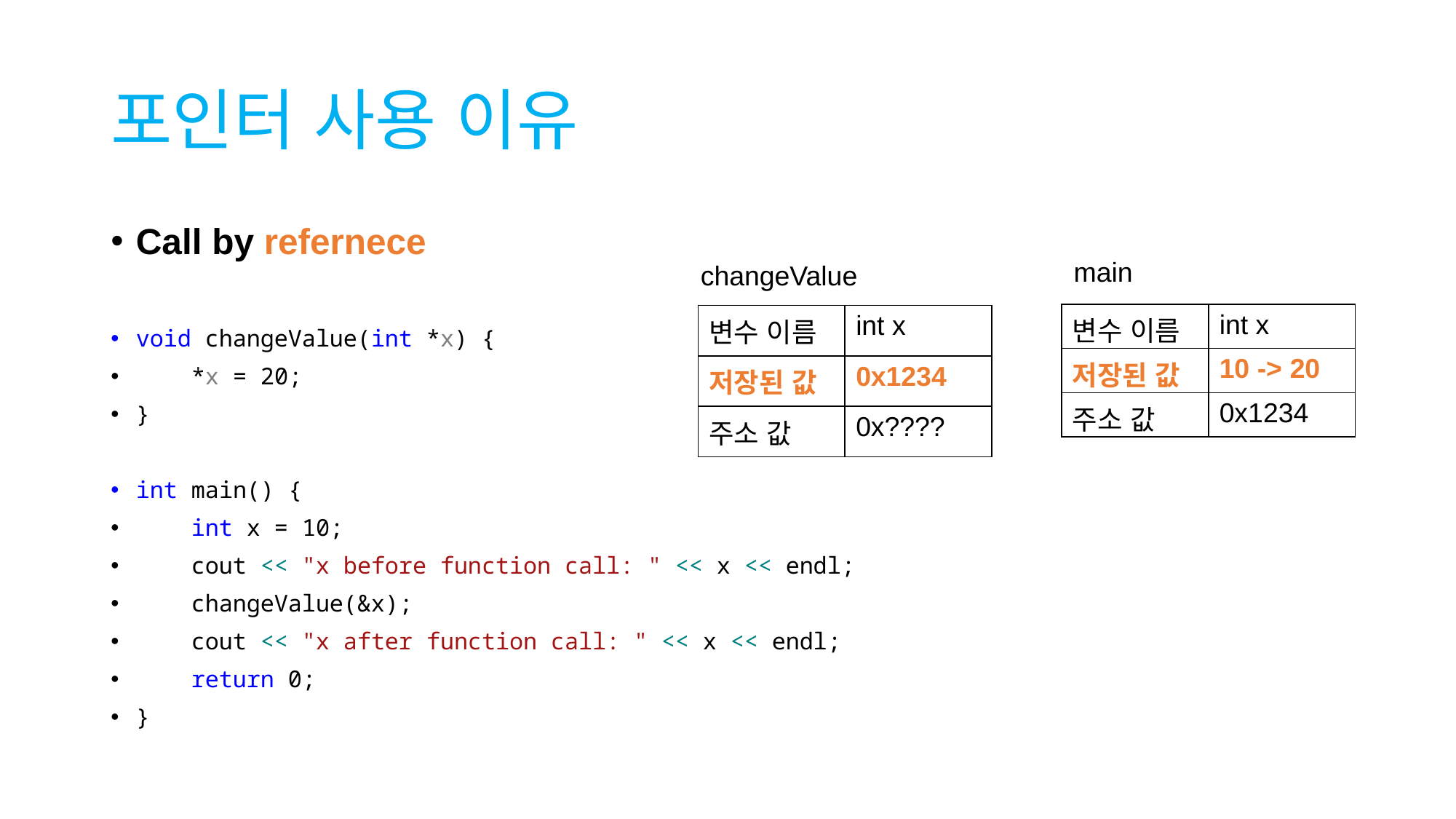

# 포인터 사용 이유
Call by refernece

void changeValue(int *x) {
    *x = 20;
}

int main() {
    int x = 10;
    cout << "x before function call: " << x << endl;
    changeValue(&x);
    cout << "x after function call: " << x << endl;
    return 0;
}
main
changeValue
| 변수 이름 | int x |
| --- | --- |
| 저장된 값 | 10 -> 20 |
| 주소 값 | 0x1234 |
| 변수 이름 | int x |
| --- | --- |
| 저장된 값 | 0x1234 |
| 주소 값 | 0x???? |